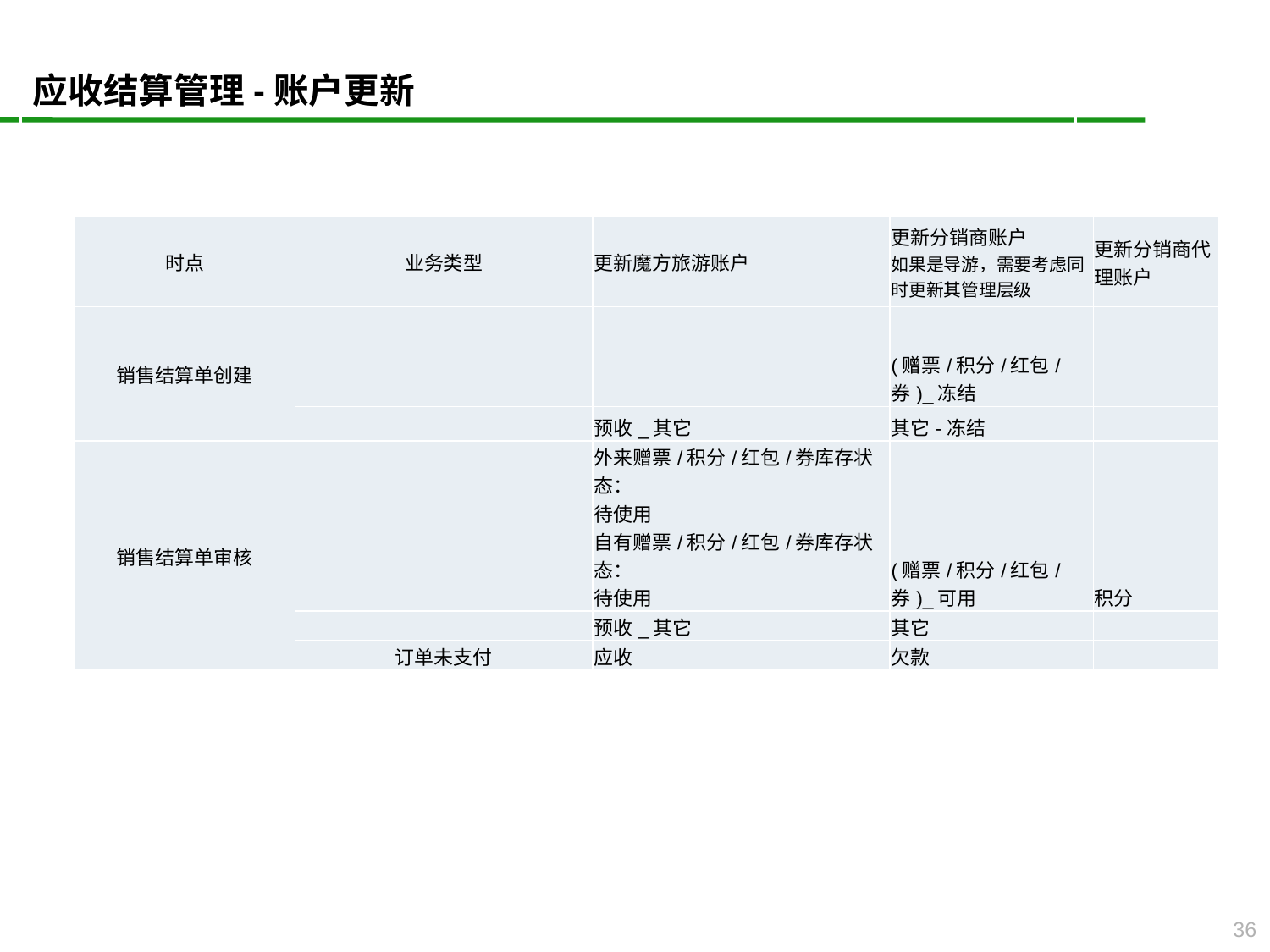

应收结算管理-账户更新
| 时点 | 业务类型 | 更新魔方旅游账户 | 更新分销商账户 如果是导游，需要考虑同时更新其管理层级 | 更新分销商代理账户 |
| --- | --- | --- | --- | --- |
| 销售结算单创建 |  |  | (赠票/积分/红包/券)\_冻结 |  |
|  |  | 预收\_其它 | 其它-冻结 |  |
| 销售结算单审核 |  | 外来赠票/积分/红包/券库存状态： 待使用 自有赠票/积分/红包/券库存状态： 待使用 | (赠票/积分/红包/券)\_可用 | 积分 |
|  |  | 预收\_其它 | 其它 |  |
|  | 订单未支付 | 应收 | 欠款 |  |
36